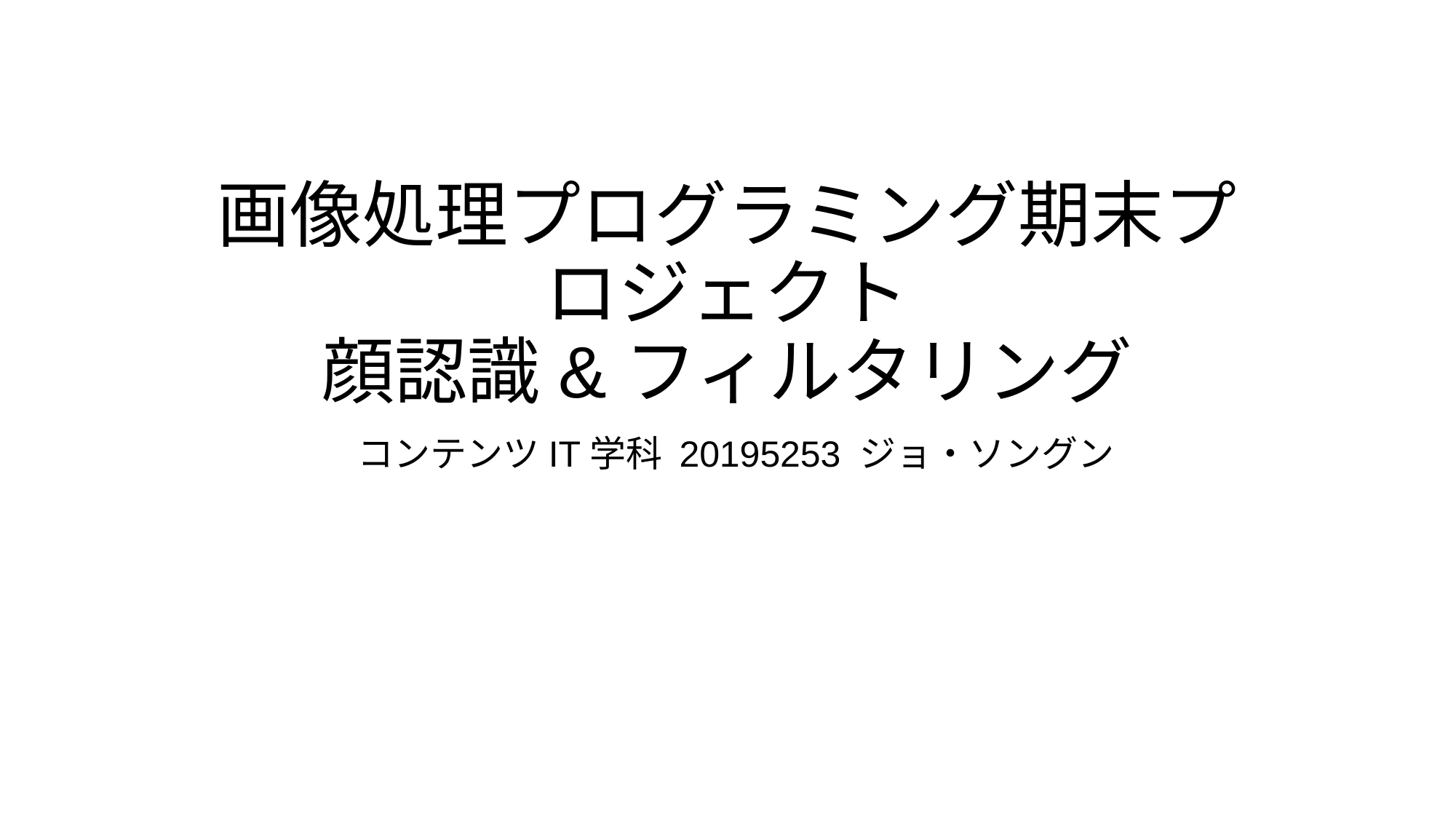

# 画像処理プログラミング期末プロジェクト
顔認識&フィルタリング
 コンテンツIT学科 20195253 ジョ・ソングン